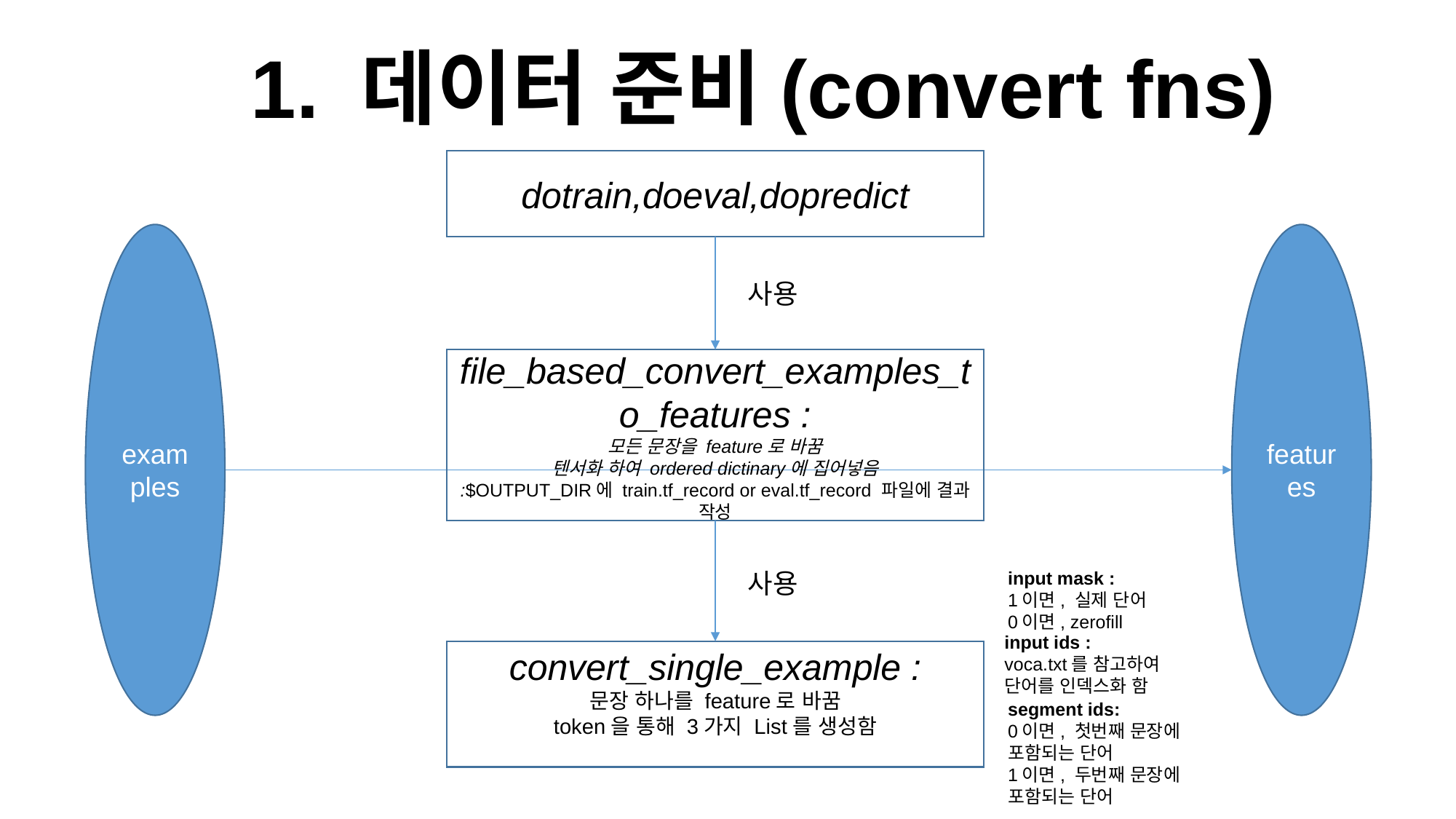

1. 데이터 준비(convert fns)
dotrain,doeval,dopredict
examples
features
사용
file_based_convert_examples_to_features :
모든 문장을 feature로 바꿈
텐서화 하여 ordered dictinary에 집어넣음
:$OUTPUT_DIR에 train.tf_record or eval.tf_record 파일에 결과 작성
사용
input mask :
1이면, 실제 단어
0이면, zerofill
input ids :
voca.txt를 참고하여 단어를 인덱스화 함
convert_single_example :
문장 하나를 feature로 바꿈
token을 통해 3가지 List를 생성함

segment ids:
0이면, 첫번째 문장에 포함되는 단어
1이면, 두번째 문장에 포함되는 단어